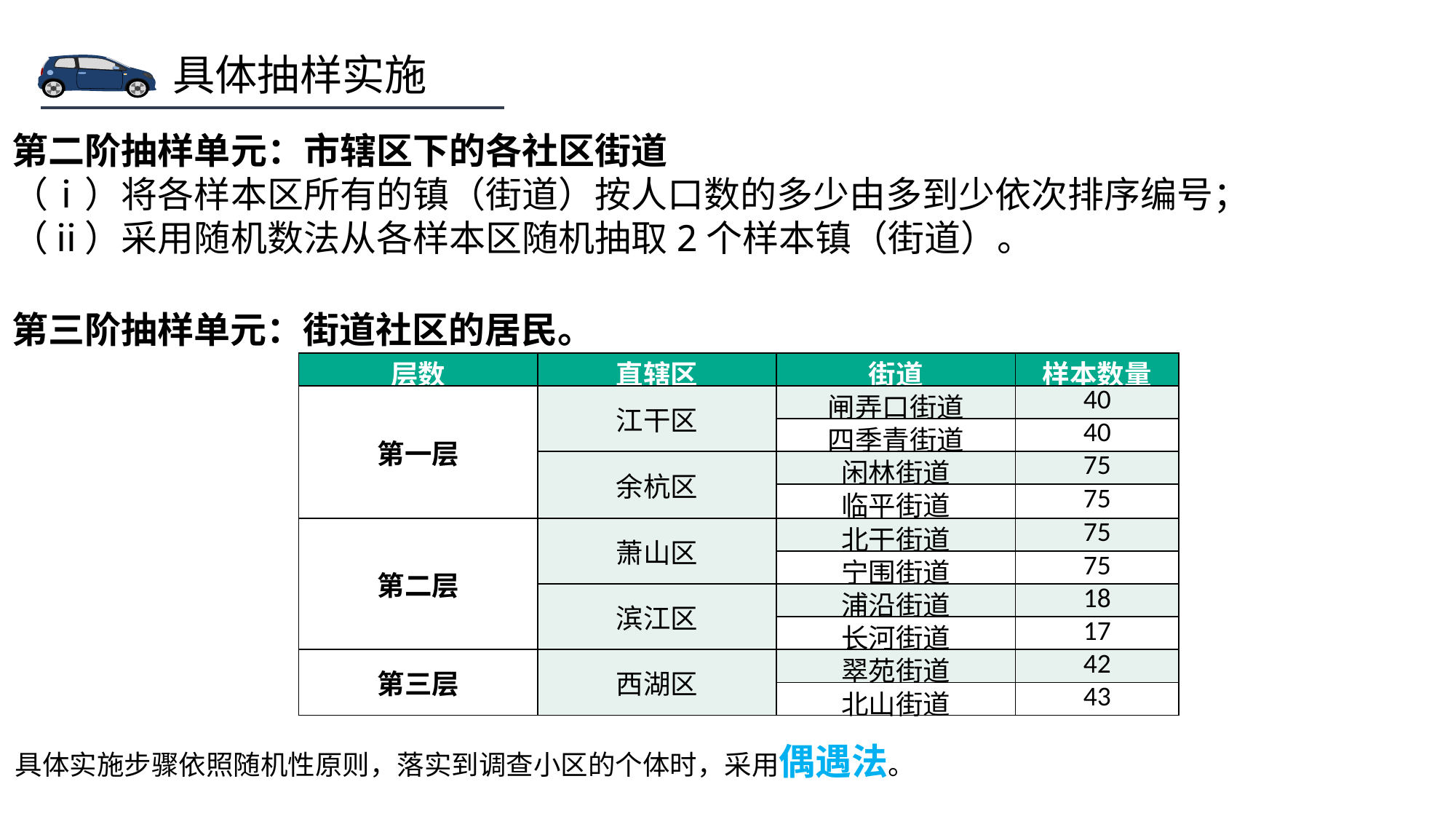

具体抽样实施
03

第二阶抽样单元：市辖区下的各社区街道
（ⅰ）将各样本区所有的镇（街道）按人口数的多少由多到少依次排序编号；
（ⅱ）采用随机数法从各样本区随机抽取2个样本镇（街道）。

第三阶抽样单元：街道社区的居民。
| 层数 | 直辖区 | 街道 | 样本数量 |
| --- | --- | --- | --- |
| 第一层 | 江干区 | 闸弄口街道 | 40 |
|  |  | 四季青街道 | 40 |
|  | 余杭区 | 闲林街道 | 75 |
|  |  | 临平街道 | 75 |
| 第二层 | 萧山区 | 北干街道 | 75 |
|  |  | 宁围街道 | 75 |
|  | 滨江区 | 浦沿街道 | 18 |
|  |  | 长河街道 | 17 |
| 第三层 | 西湖区 | 翠苑街道 | 42 |
|  |  | 北山街道 | 43 |
具体实施步骤依照随机性原则，落实到调查小区的个体时，采用偶遇法。